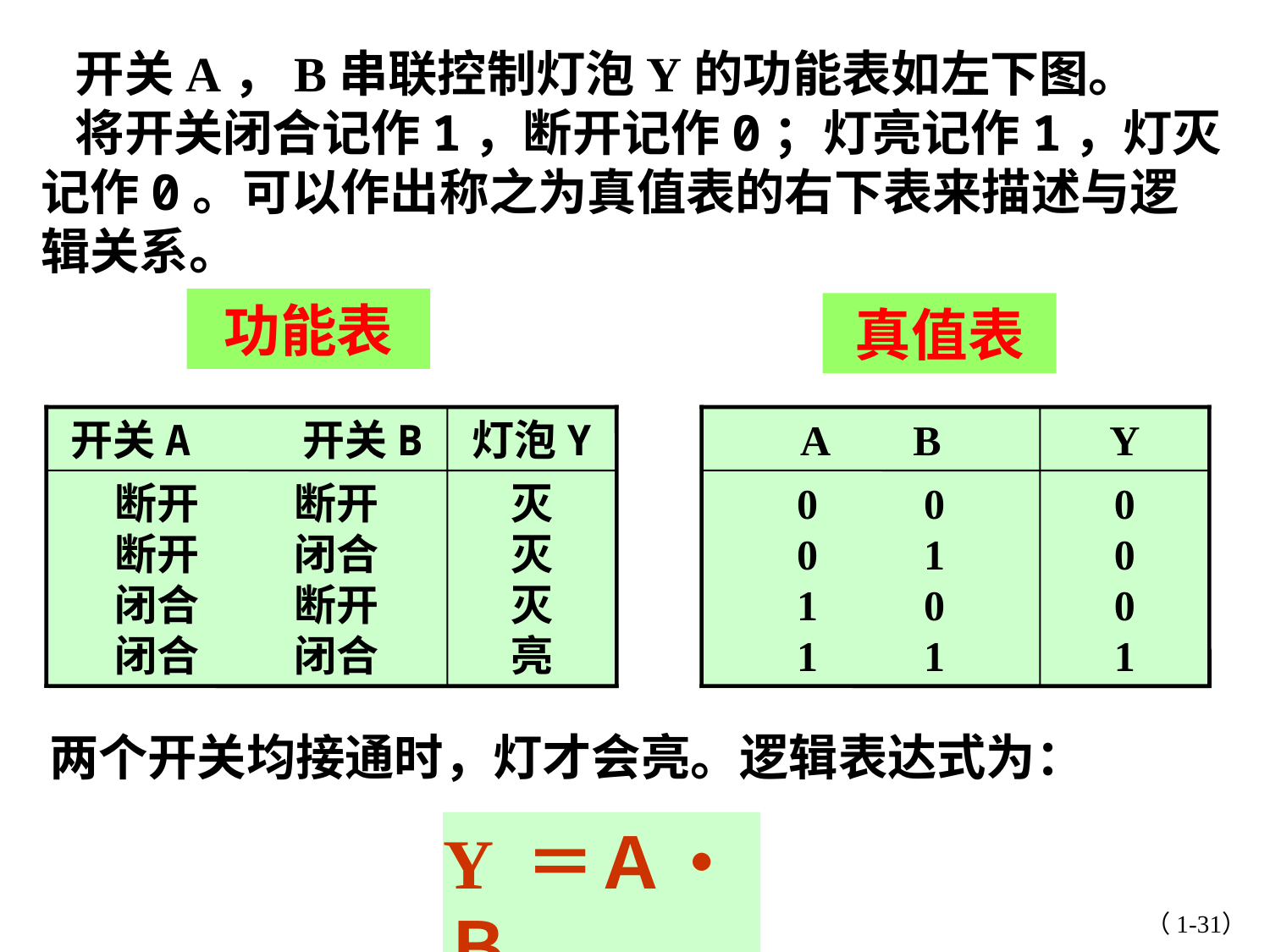

开关A，B串联控制灯泡Y的功能表如左下图。
  将开关闭合记作1，断开记作0；灯亮记作1，灯灭记作0。可以作出称之为真值表的右下表来描述与逻辑关系。
功能表
真值表
开关A    开关B

灯泡Y

断开          断开
断开          闭合
闭合          断开
闭合          闭合

灭
灭
灭
亮

A        B

Y

0          0
0          1
1          0
1          1

0
0
0
1

两个开关均接通时，灯才会亮。逻辑表达式为：
Y ＝Ａ•Ｂ
（1-31）